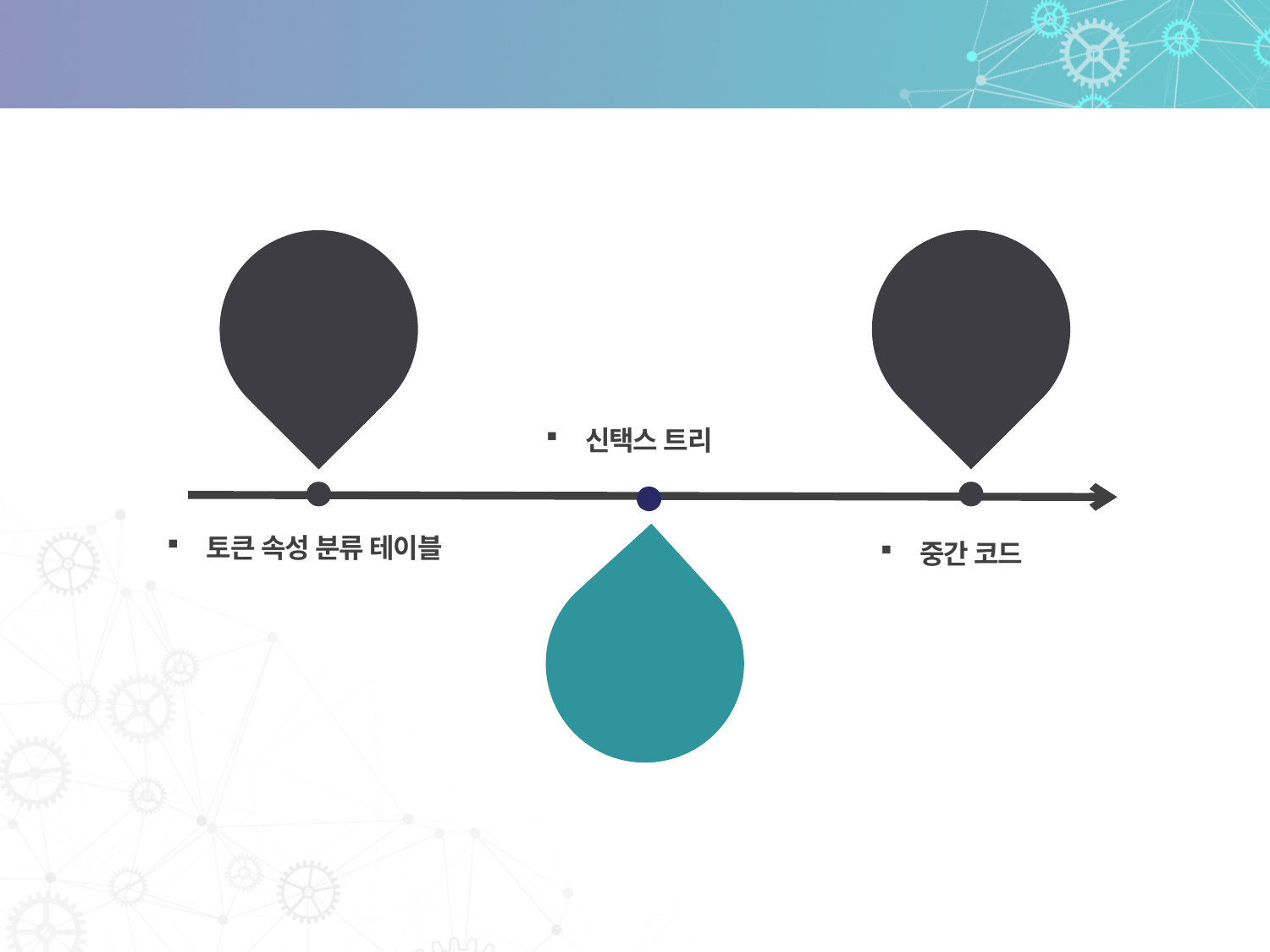

# 순서도

어휘 분석

의미 분석

2015
E
신택스 트리

구문 분석
토큰 속성 분류 테이블
중간 코드